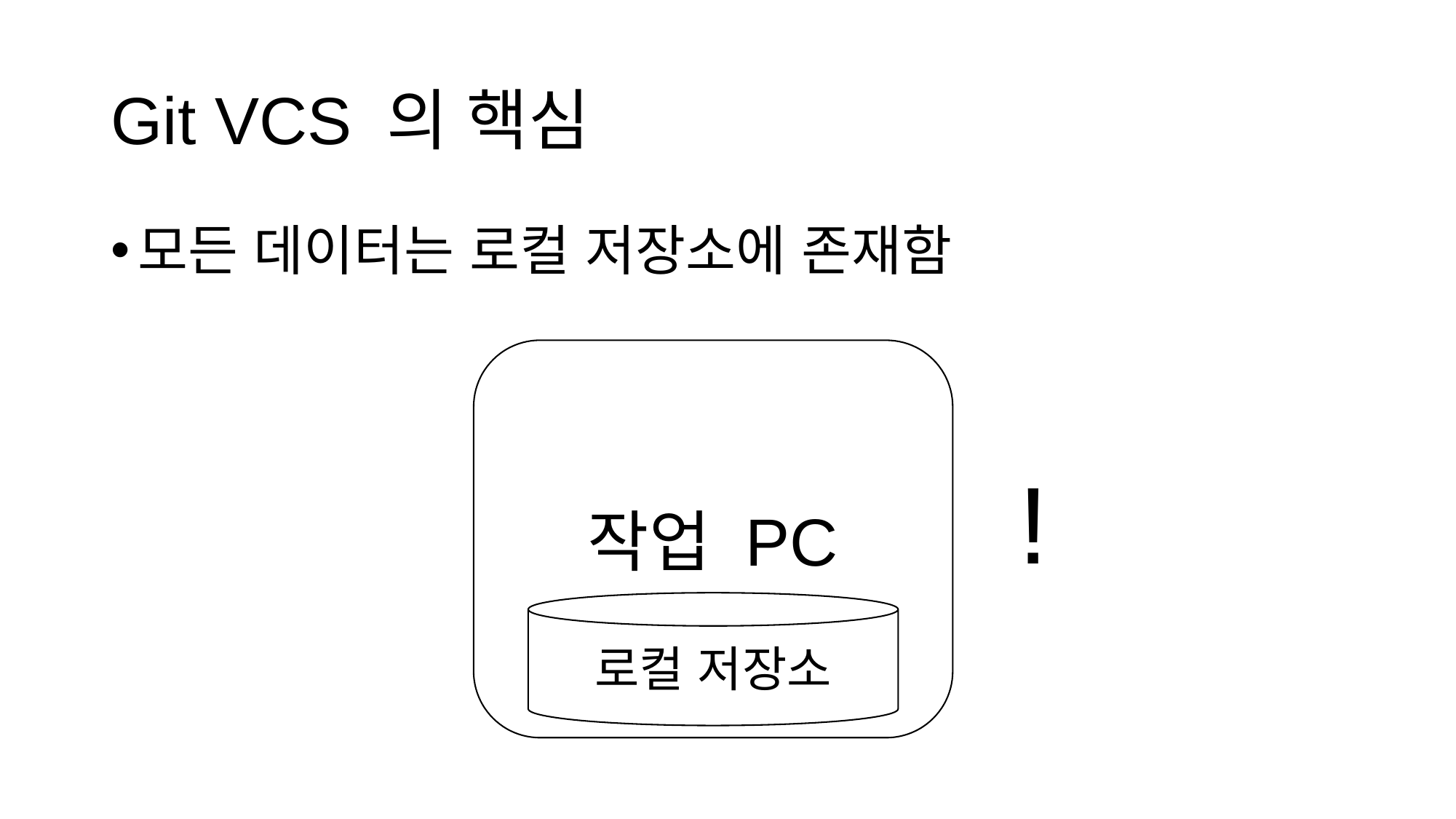

# Git VCS 의 핵심
모든 데이터는 로컬 저장소에 존재함
작업 PC
!
로컬 저장소